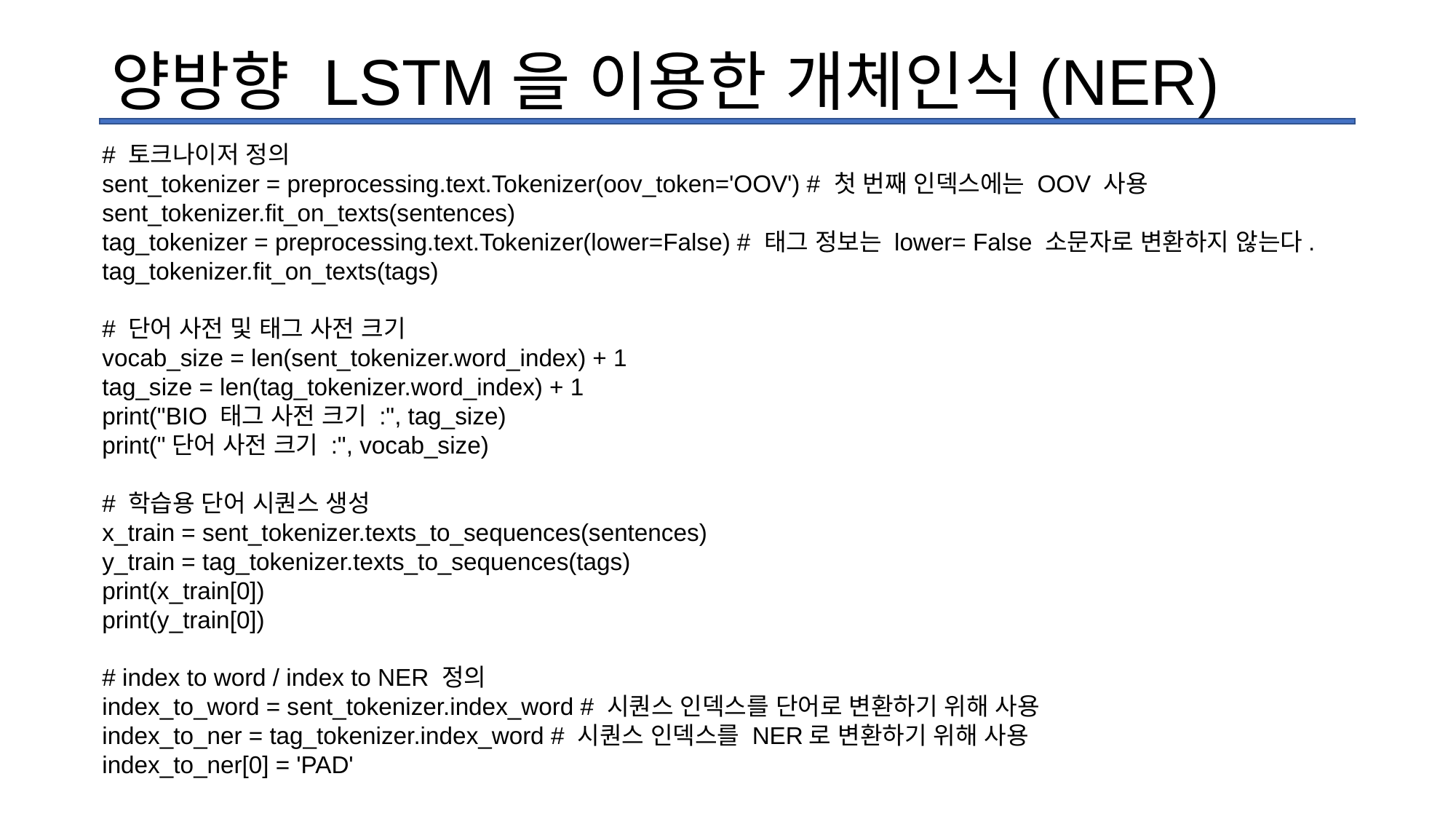

# 양방향 LSTM을 이용한 개체인식(NER)
# 토크나이저 정의
sent_tokenizer = preprocessing.text.Tokenizer(oov_token='OOV') # 첫 번째 인덱스에는 OOV 사용
sent_tokenizer.fit_on_texts(sentences)
tag_tokenizer = preprocessing.text.Tokenizer(lower=False) # 태그 정보는 lower= False 소문자로 변환하지 않는다.
tag_tokenizer.fit_on_texts(tags)

# 단어 사전 및 태그 사전 크기
vocab_size = len(sent_tokenizer.word_index) + 1
tag_size = len(tag_tokenizer.word_index) + 1
print("BIO 태그 사전 크기 :", tag_size)
print("단어 사전 크기 :", vocab_size)

# 학습용 단어 시퀀스 생성
x_train = sent_tokenizer.texts_to_sequences(sentences)
y_train = tag_tokenizer.texts_to_sequences(tags)
print(x_train[0])
print(y_train[0])

# index to word / index to NER 정의
index_to_word = sent_tokenizer.index_word # 시퀀스 인덱스를 단어로 변환하기 위해 사용
index_to_ner = tag_tokenizer.index_word # 시퀀스 인덱스를 NER로 변환하기 위해 사용
index_to_ner[0] = 'PAD'